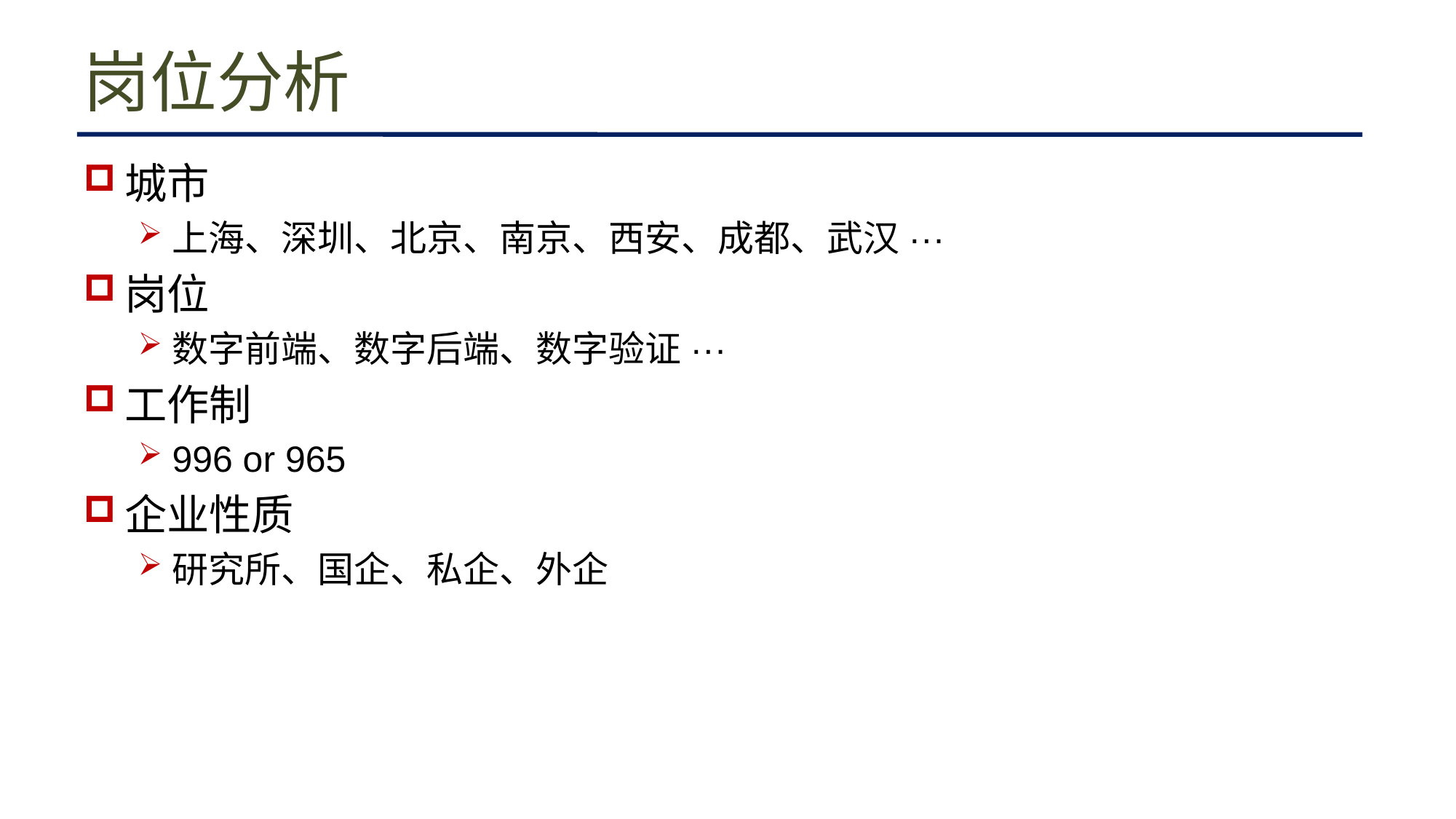

# 岗位分析
城市
上海、深圳、北京、南京、西安、成都、武汉···
岗位
数字前端、数字后端、数字验证···
工作制
996 or 965
企业性质
研究所、国企、私企、外企